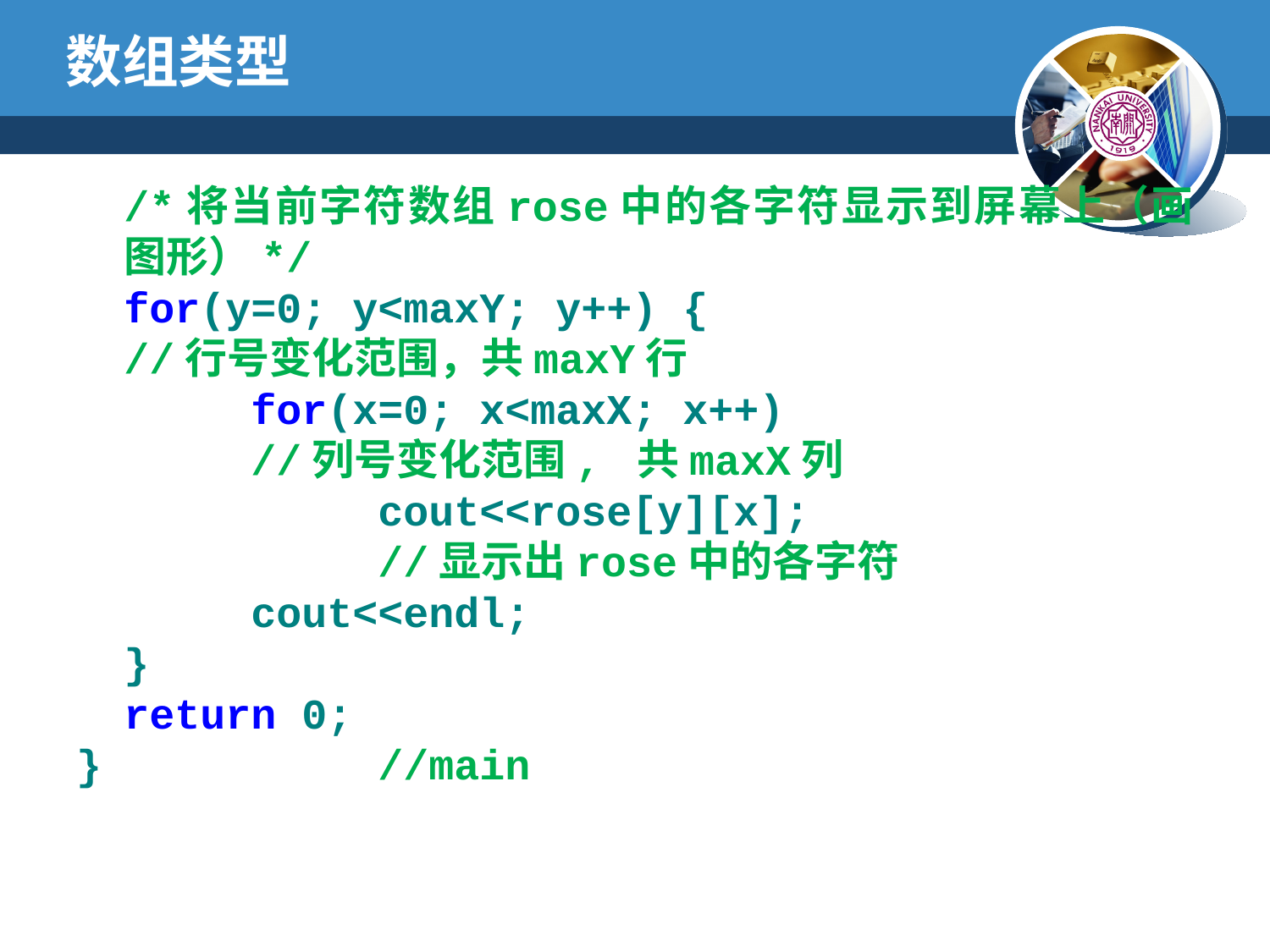

# 数组类型
	/*将当前字符数组rose中的各字符显示到屏幕上（画 图形）*/
	for(y=0; y<maxY; y++) {
	//行号变化范围，共maxY行
		for(x=0; x<maxX; x++)
		//列号变化范围, 共maxX列
			cout<<rose[y][x];
			//显示出rose中的各字符
		cout<<endl;
	}
	return 0;
}    		//main